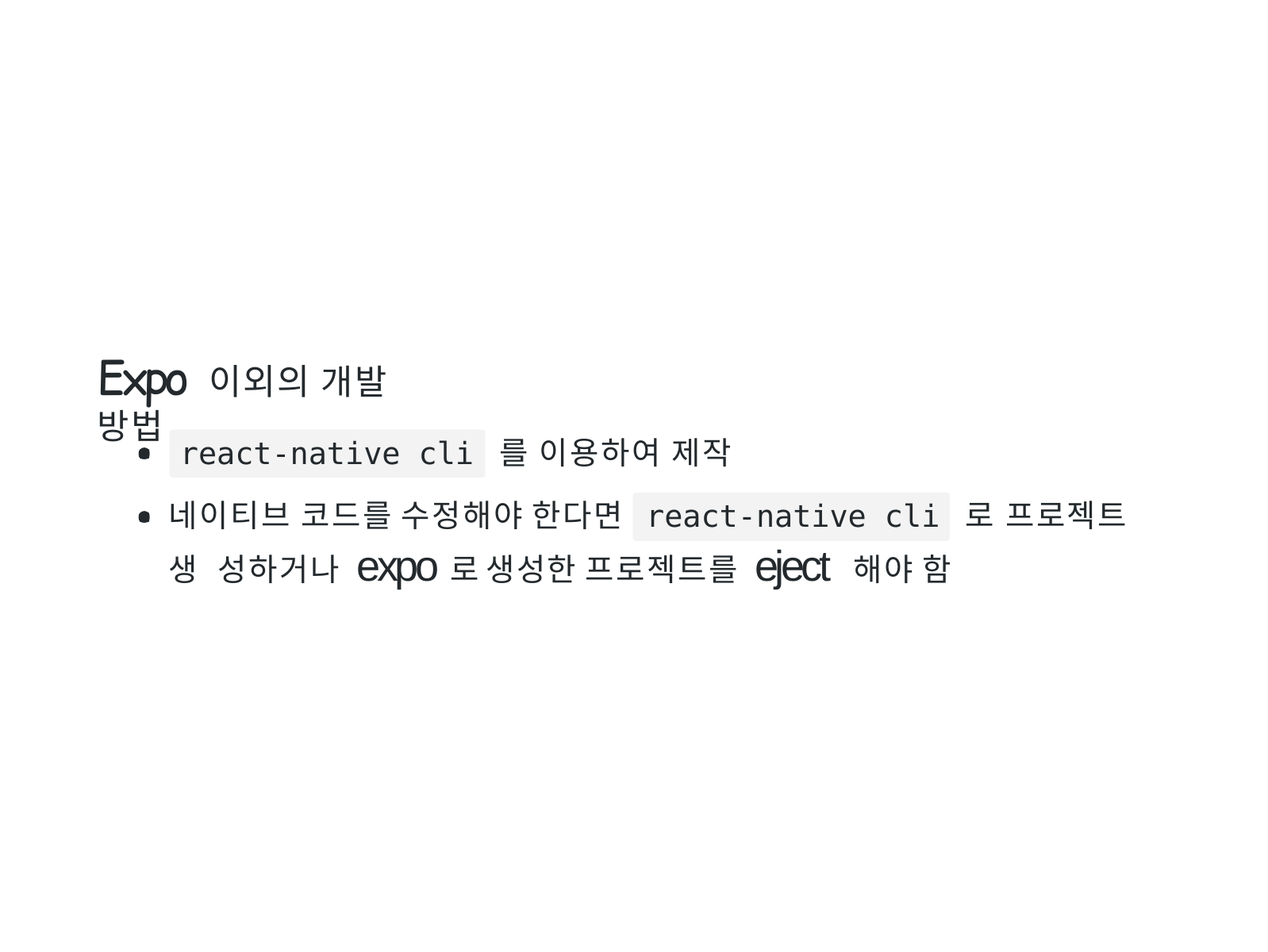

# Expo 이외의 개발 방법

react-native cli 를 이용하여 제작
네이티브 코드를 수정해야 한다면	react-native cli 로 프로젝트 생  성하거나 expo로 생성한 프로젝트를 eject 해야 함